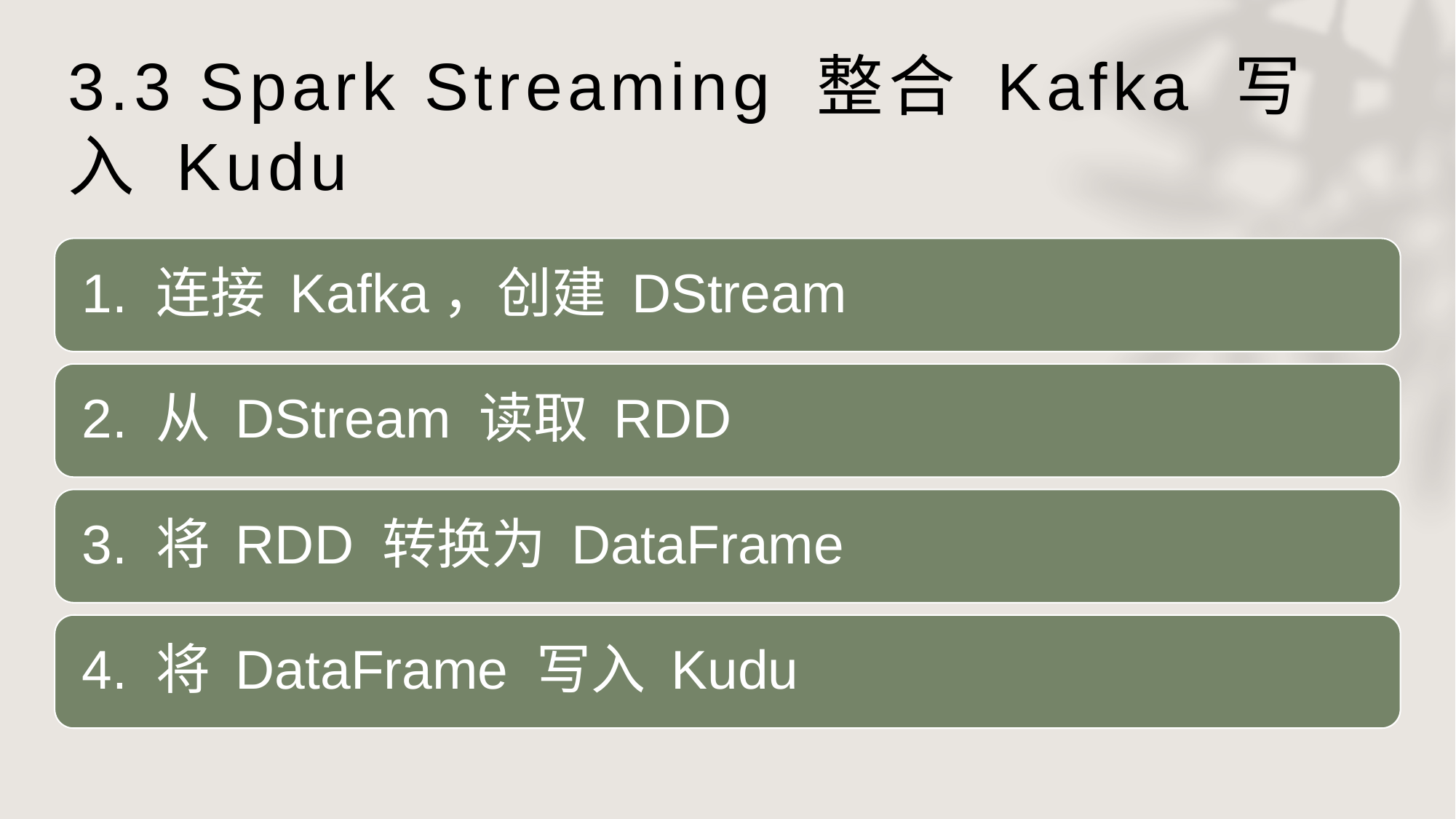

# 3.3 Spark Streaming 整合 Kafka 写入 Kudu
1. 连接 Kafka，创建 DStream
2. 从 DStream 读取 RDD
3. 将 RDD 转换为 DataFrame
4. 将 DataFrame 写入 Kudu